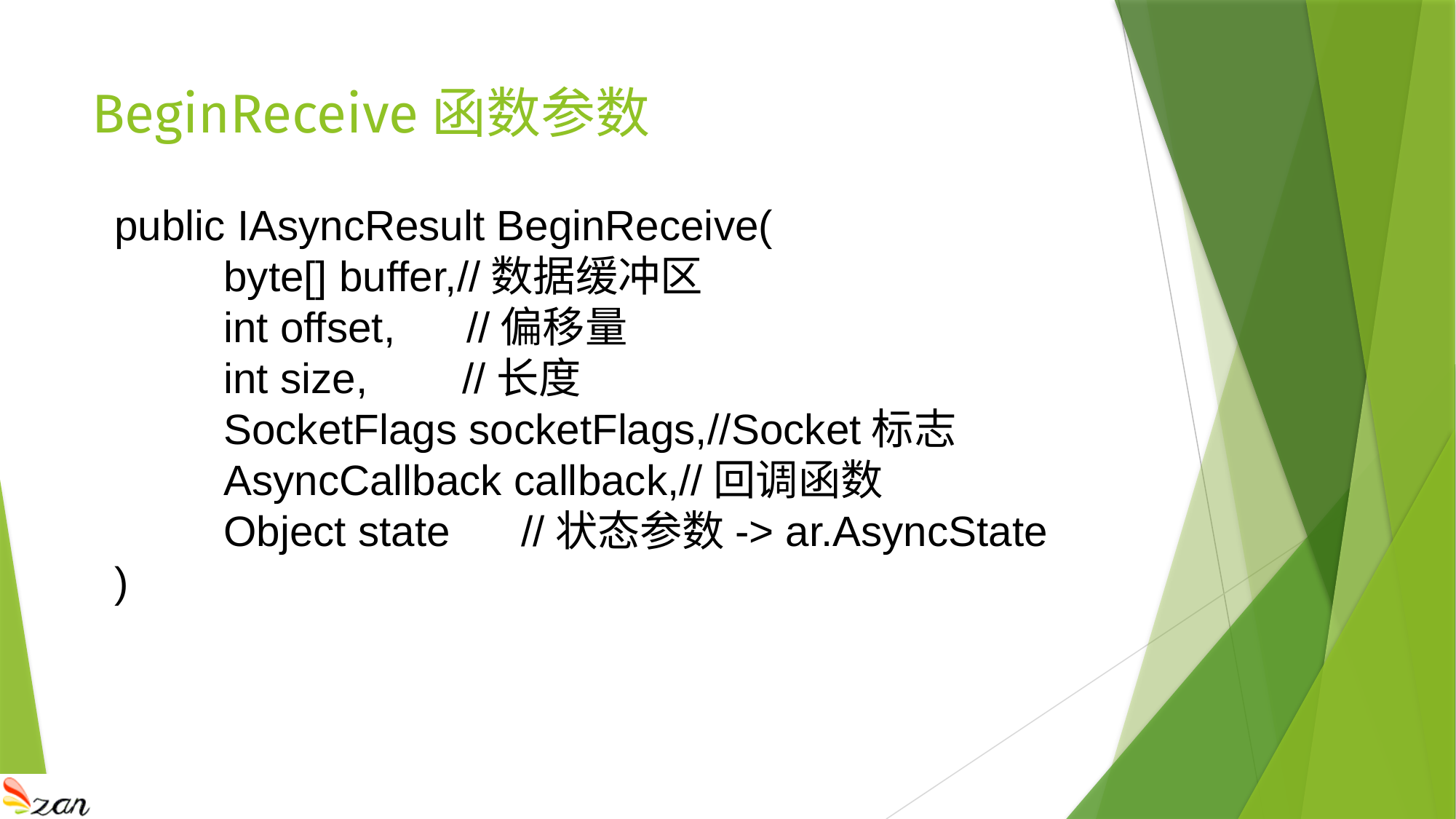

# BeginReceive函数参数
public IAsyncResult BeginReceive(
	byte[] buffer,//数据缓冲区
	int offset,      //偏移量
	int size,        //长度
	SocketFlags socketFlags,//Socket标志
	AsyncCallback callback,//回调函数
	Object state      //状态参数-> ar.AsyncState
)